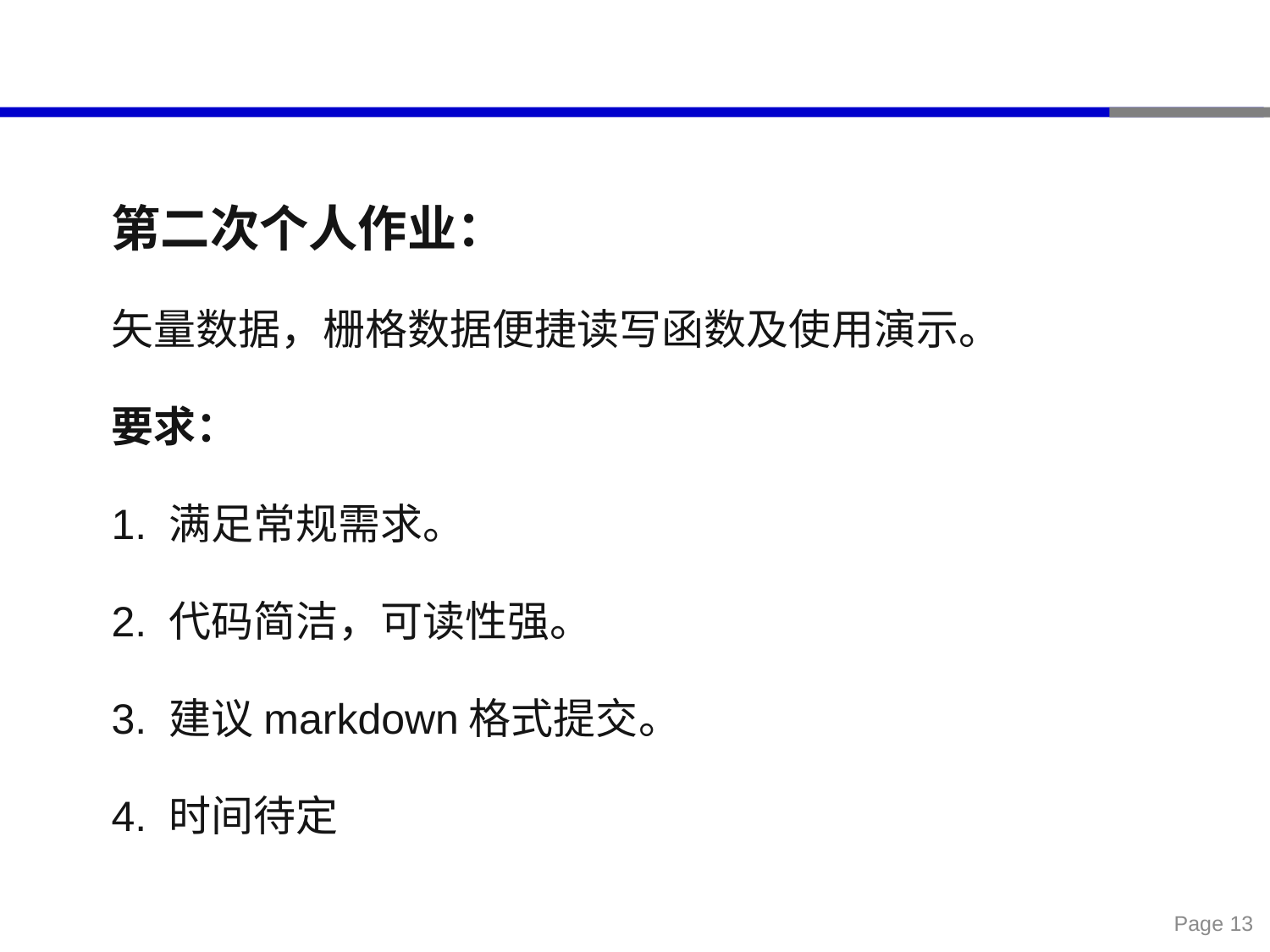

#
第二次个人作业：
矢量数据，栅格数据便捷读写函数及使用演示。
要求：
1. 满足常规需求。
2. 代码简洁，可读性强。
3. 建议markdown格式提交。
4. 时间待定
Page 13